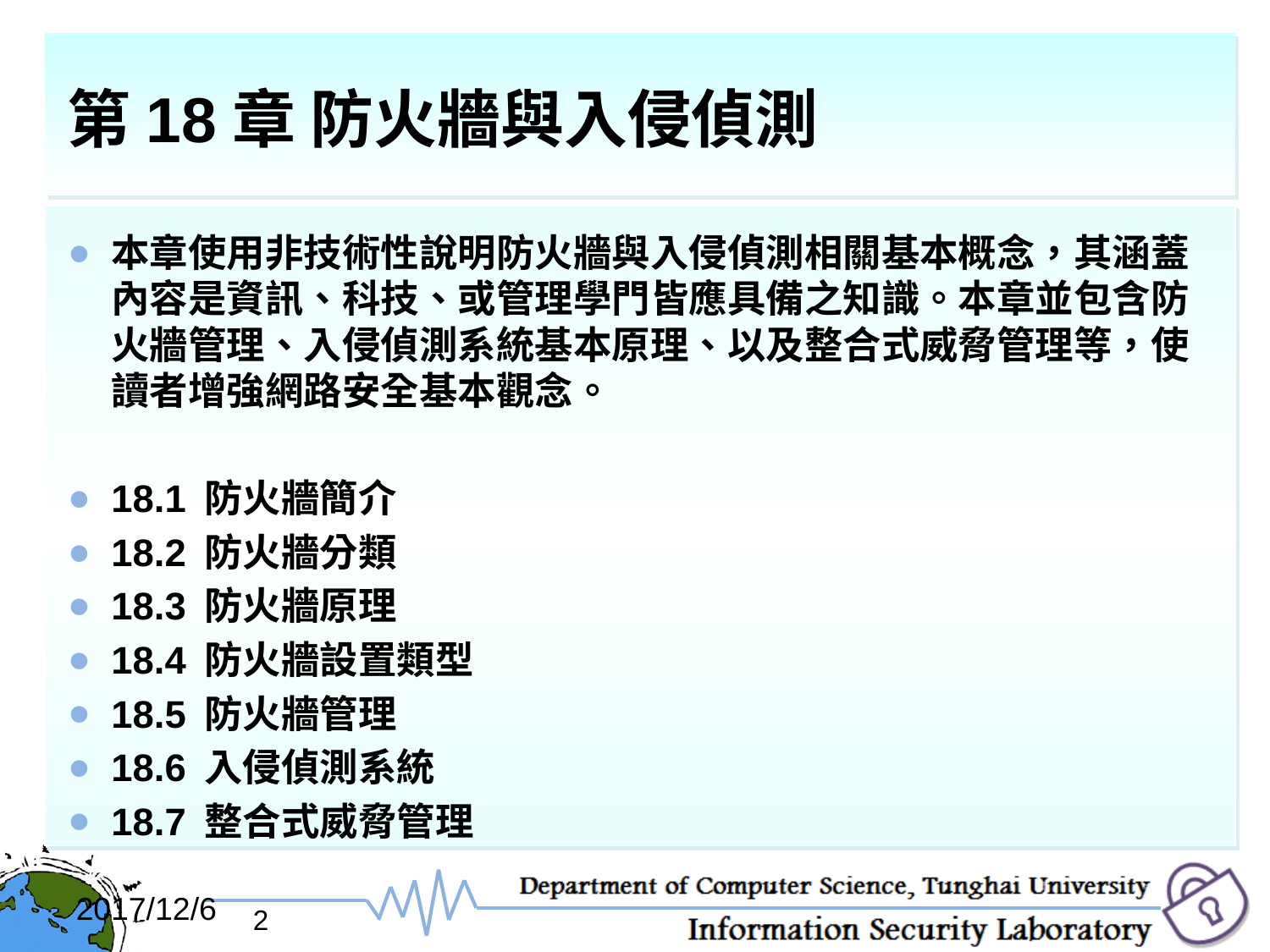

# 第18章 防火牆與入侵偵測
本章使用非技術性說明防火牆與入侵偵測相關基本概念，其涵蓋內容是資訊、科技、或管理學門皆應具備之知識。本章並包含防火牆管理、入侵偵測系統基本原理、以及整合式威脅管理等，使讀者增強網路安全基本觀念。

18.1 防火牆簡介
18.2 防火牆分類
18.3 防火牆原理
18.4 防火牆設置類型
18.5 防火牆管理
18.6 入侵偵測系統
18.7 整合式威脅管理
2017/12/6
2